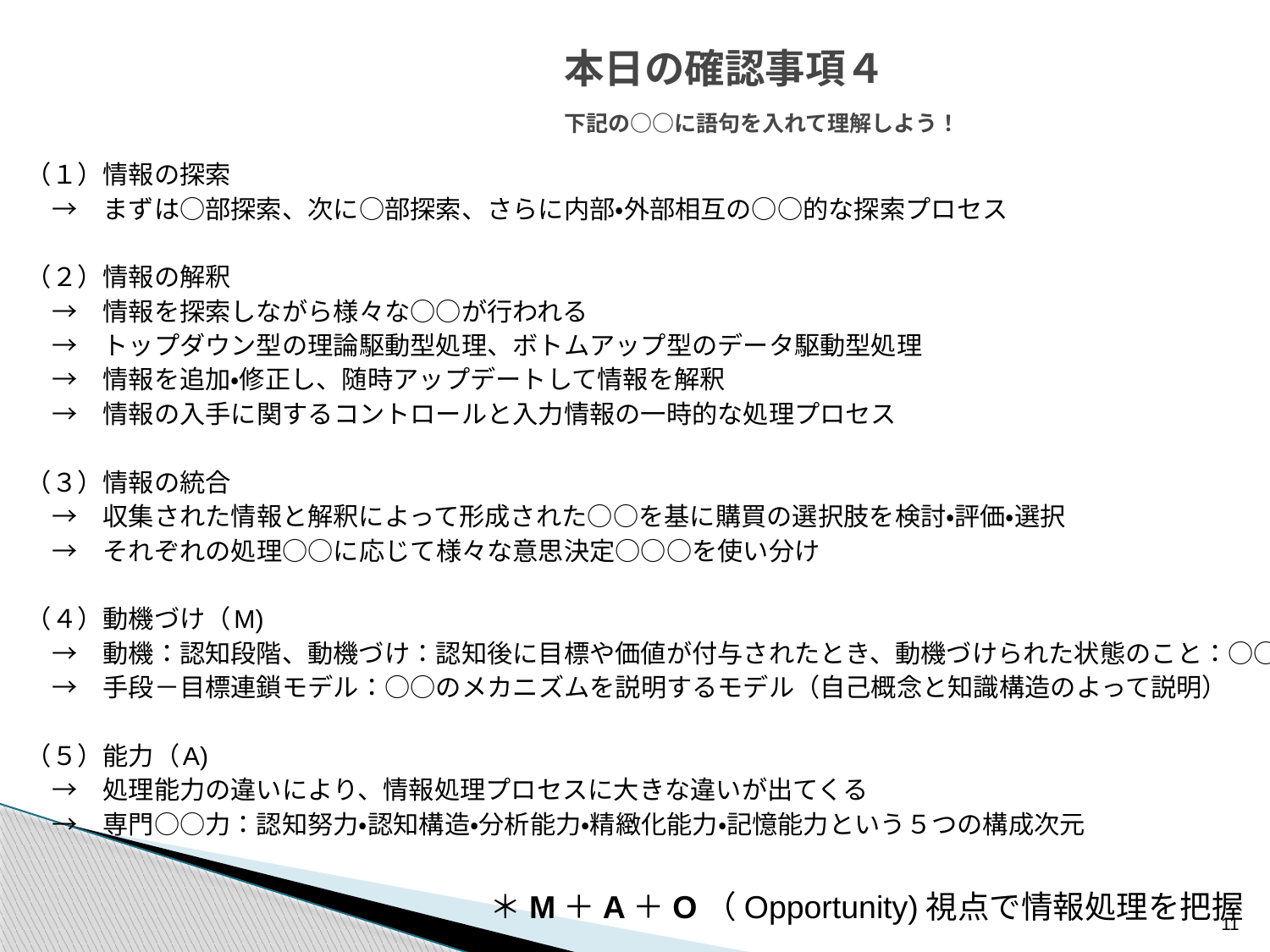

# 本日の確認事項４ 　　　　　　　　　　　　　下記の○○に語句を入れて理解しよう！

（１）情報の探索
　→　まずは○部探索、次に○部探索、さらに内部・外部相互の○○的な探索プロセス

（２）情報の解釈
　→　情報を探索しながら様々な○○が行われる
　→　トップダウン型の理論駆動型処理、ボトムアップ型のデータ駆動型処理
　→　情報を追加・修正し、随時アップデートして情報を解釈
　→　情報の入手に関するコントロールと入力情報の一時的な処理プロセス

（３）情報の統合
　→　収集された情報と解釈によって形成された○○を基に購買の選択肢を検討・評価・選択
　→　それぞれの処理○○に応じて様々な意思決定○○○を使い分け

（４）動機づけ（M)
　→　動機：認知段階、動機づけ：認知後に目標や価値が付与されたとき、動機づけられた状態のこと：○○
　→　手段－目標連鎖モデル：○○のメカニズムを説明するモデル（自己概念と知識構造のよって説明）

（５）能力（A)
　→　処理能力の違いにより、情報処理プロセスに大きな違いが出てくる
　→　専門○○力：認知努力・認知構造・分析能力・精緻化能力・記憶能力という５つの構成次元

＊M＋A＋O（Opportunity)視点で情報処理を把握
11